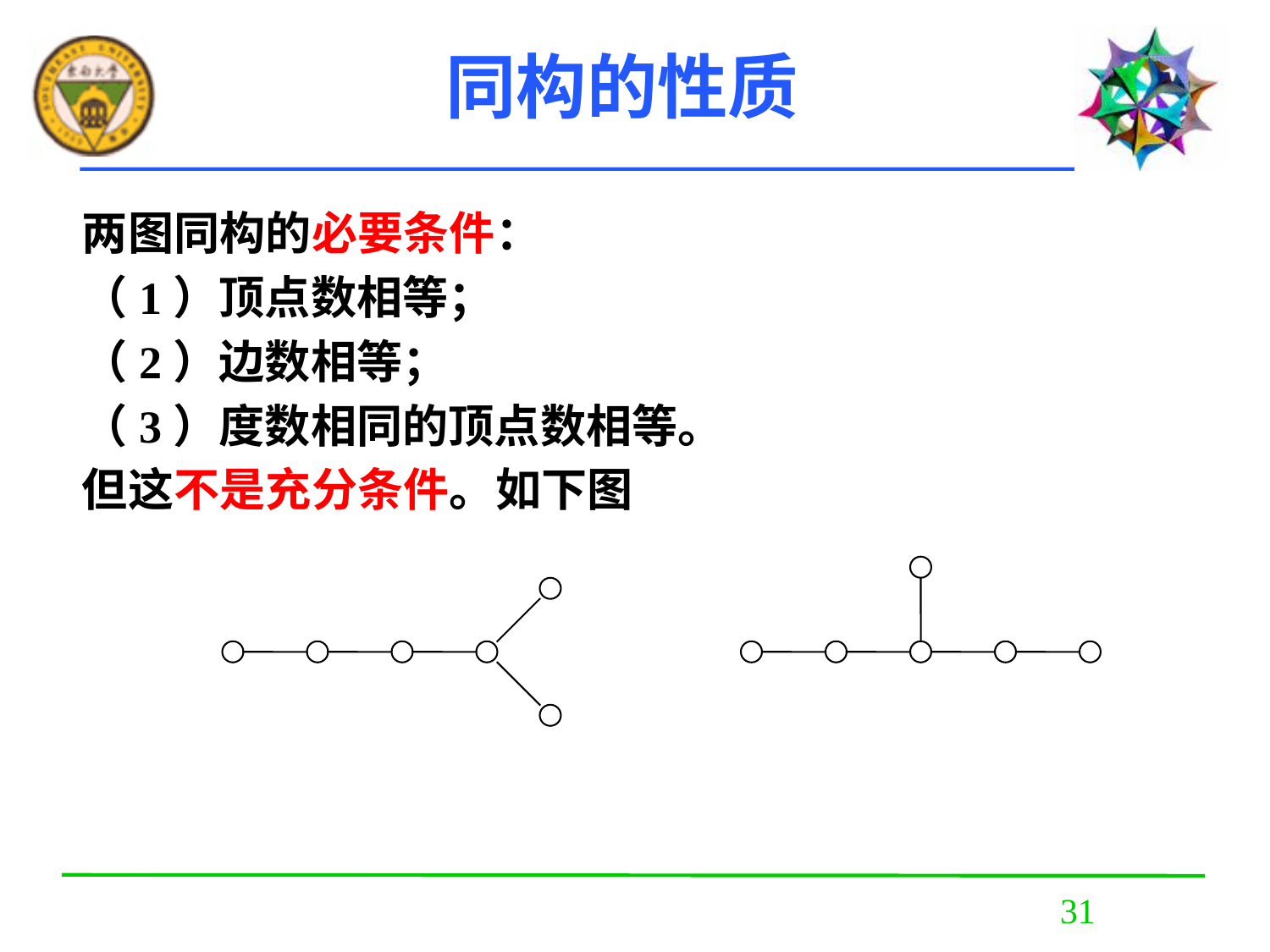

# 同构的性质
两图同构的必要条件：
（1）顶点数相等；
（2）边数相等；
（3）度数相同的顶点数相等。
但这不是充分条件。如下图